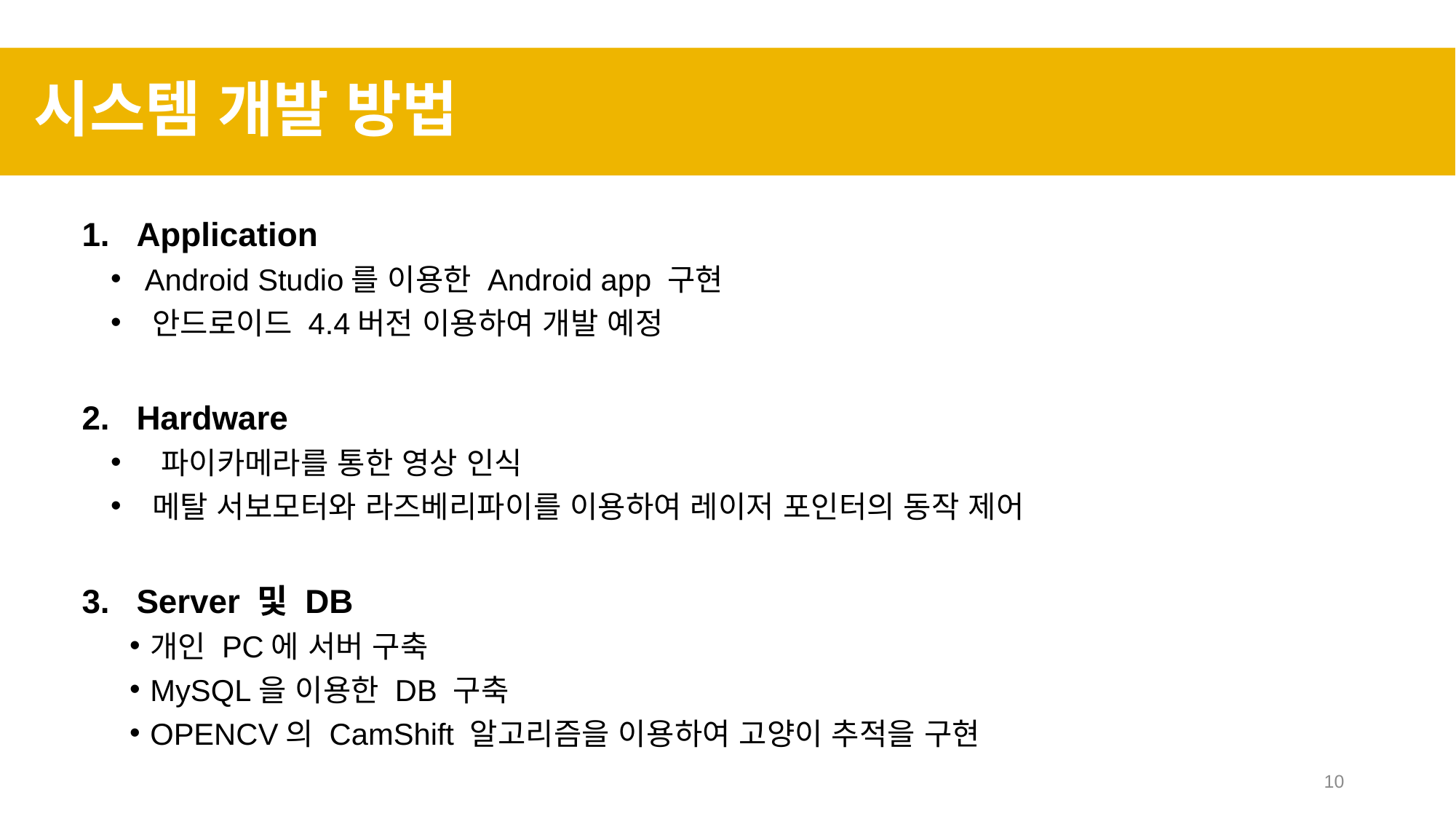

시스템 개발 방법
Application
 Android Studio를 이용한 Android app 구현
 안드로이드 4.4버전 이용하여 개발 예정

Hardware
  파이카메라를 통한 영상 인식
 메탈 서보모터와 라즈베리파이를 이용하여 레이저 포인터의 동작 제어

Server 및 DB
개인 PC에 서버 구축
MySQL을 이용한 DB 구축
OPENCV의 CamShift 알고리즘을 이용하여 고양이 추적을 구현
10